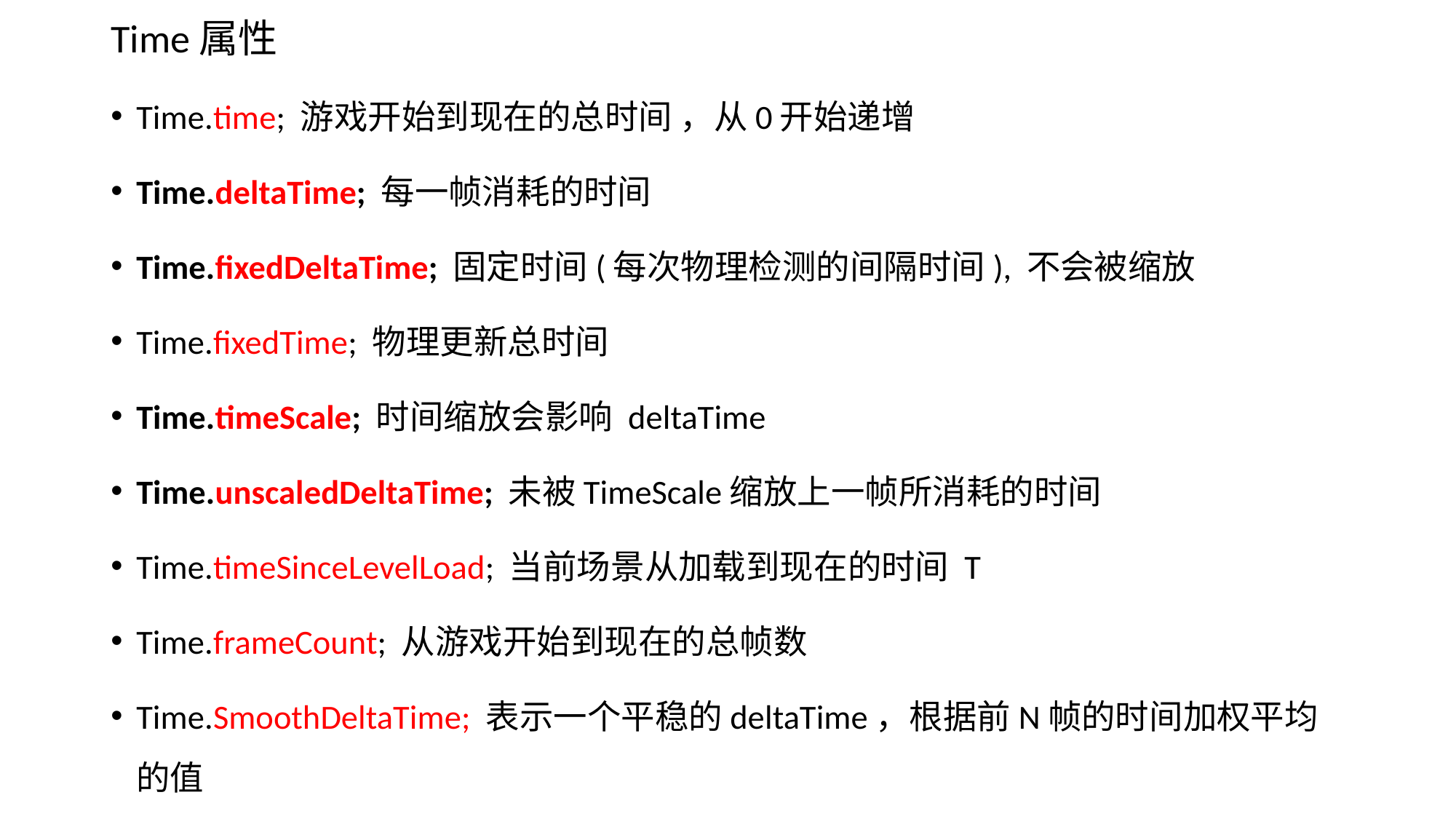

Time属性
Time.time; 游戏开始到现在的总时间 ，从0开始递增
Time.deltaTime; 每一帧消耗的时间
Time.fixedDeltaTime; 固定时间(每次物理检测的间隔时间), 不会被缩放
Time.fixedTime; 物理更新总时间
Time.timeScale; 时间缩放会影响 deltaTime
Time.unscaledDeltaTime; 未被TimeScale缩放上一帧所消耗的时间
Time.timeSinceLevelLoad; 当前场景从加载到现在的时间 T
Time.frameCount; 从游戏开始到现在的总帧数
Time.SmoothDeltaTime; 表示一个平稳的deltaTime，根据前N帧的时间加权平均的值